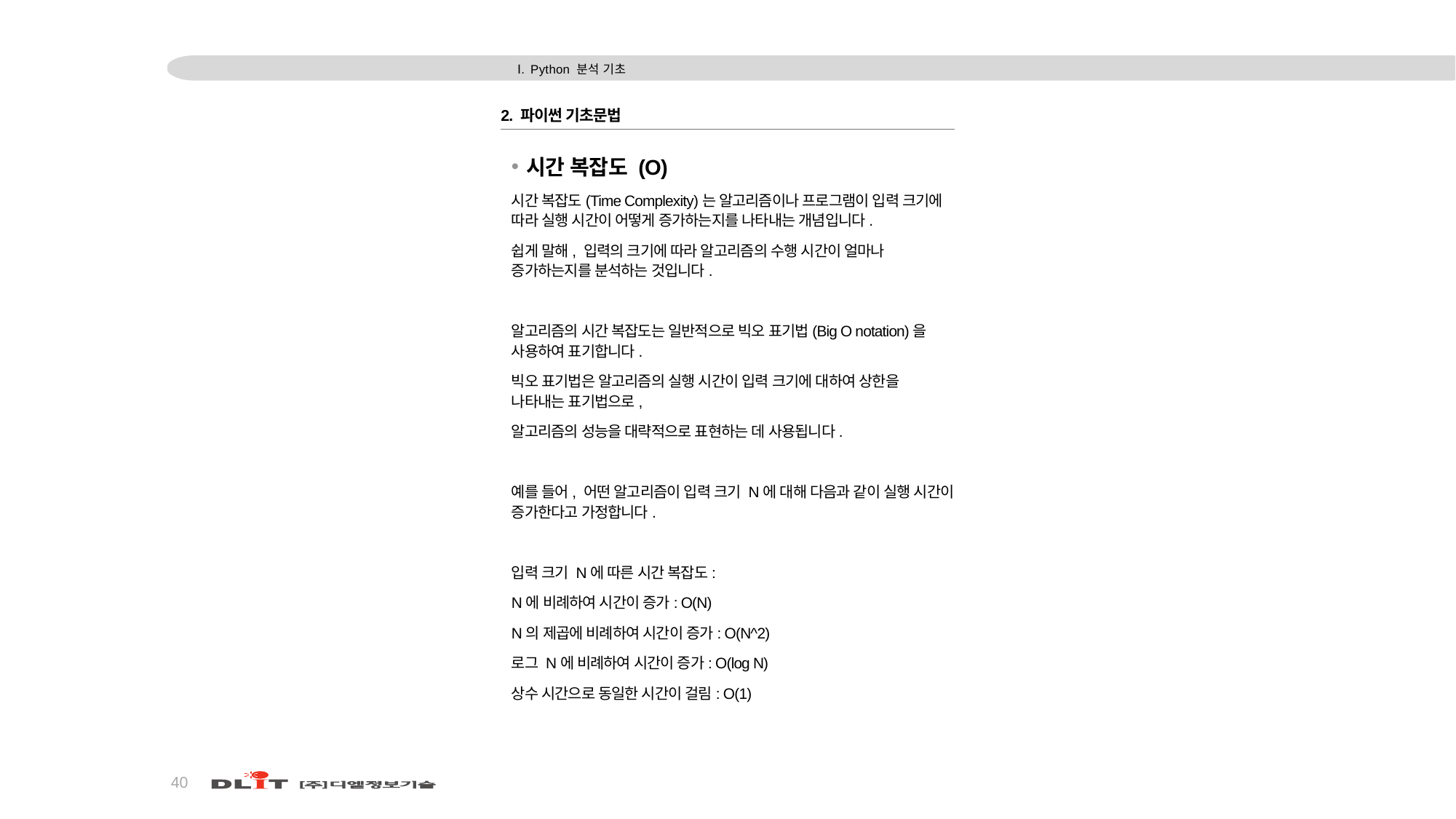

Ⅰ. Python 분석 기초
2. 파이썬 기초문법

시간 복잡도 (O)
시간 복잡도(Time Complexity)는 알고리즘이나 프로그램이 입력 크기에 따라 실행 시간이 어떻게 증가하는지를 나타내는 개념입니다.
쉽게 말해, 입력의 크기에 따라 알고리즘의 수행 시간이 얼마나 증가하는지를 분석하는 것입니다.

알고리즘의 시간 복잡도는 일반적으로 빅오 표기법(Big O notation)을 사용하여 표기합니다.
빅오 표기법은 알고리즘의 실행 시간이 입력 크기에 대하여 상한을 나타내는 표기법으로,
알고리즘의 성능을 대략적으로 표현하는 데 사용됩니다.

예를 들어, 어떤 알고리즘이 입력 크기 N에 대해 다음과 같이 실행 시간이 증가한다고 가정합니다.

입력 크기 N에 따른 시간 복잡도:
N에 비례하여 시간이 증가: O(N)
N의 제곱에 비례하여 시간이 증가: O(N^2)
로그 N에 비례하여 시간이 증가: O(log N)
상수 시간으로 동일한 시간이 걸림: O(1)
40